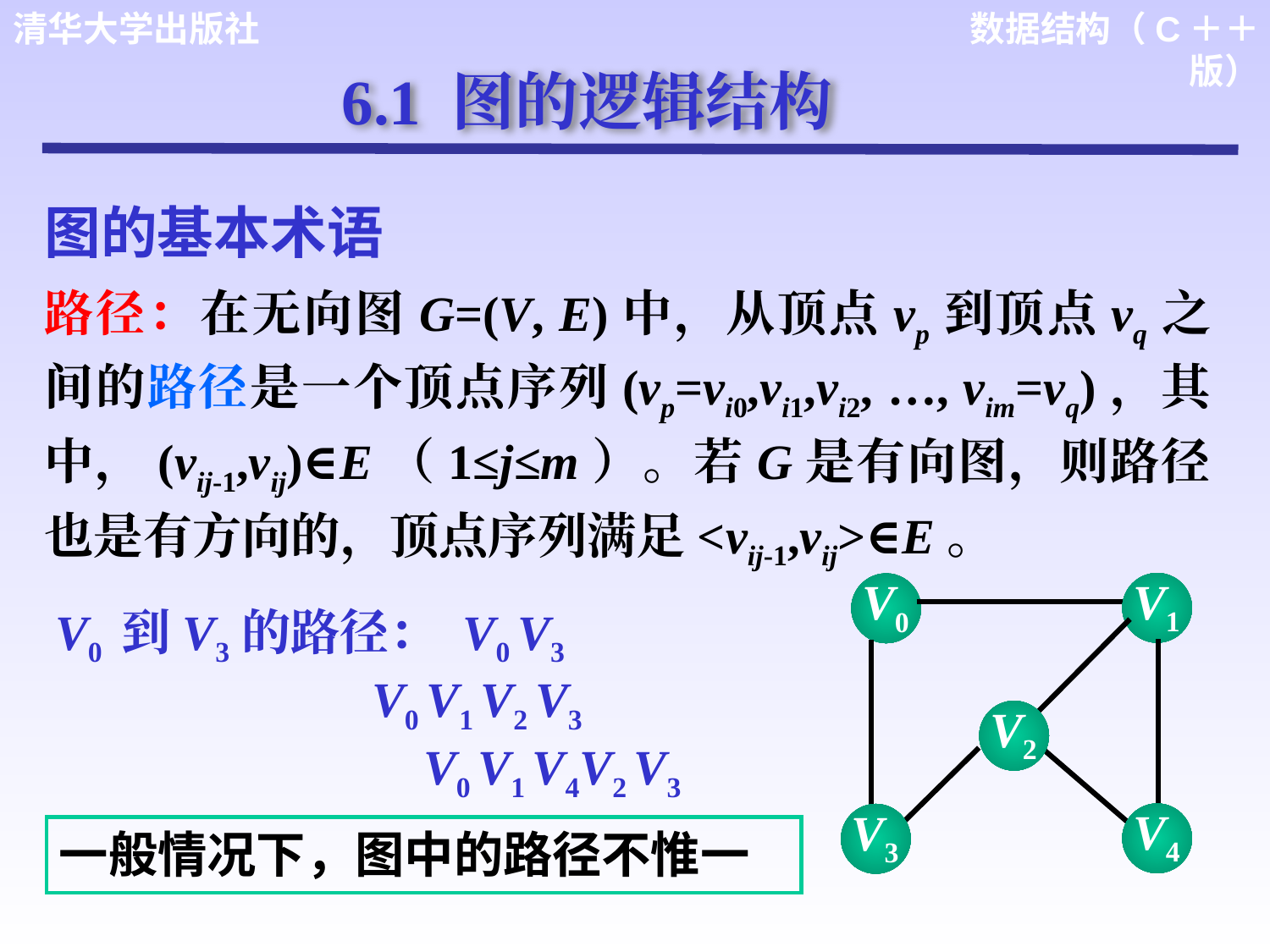

6.1 图的逻辑结构
图的基本术语
路径：在无向图G=(V, E)中，从顶点vp到顶点vq之间的路径是一个顶点序列(vp=vi0,vi1,vi2, …, vim=vq)，其中，(vij-1,vij)∈E（1≤j≤m）。若G是有向图，则路径也是有方向的，顶点序列满足<vij-1,vij>∈E。
V1
V0

V2

V4
V3

V0 到V3的路径： V0 V3
                                            V0 V1 V2 V3
                              V0 V1 V4V2 V3
一般情况下，图中的路径不惟一